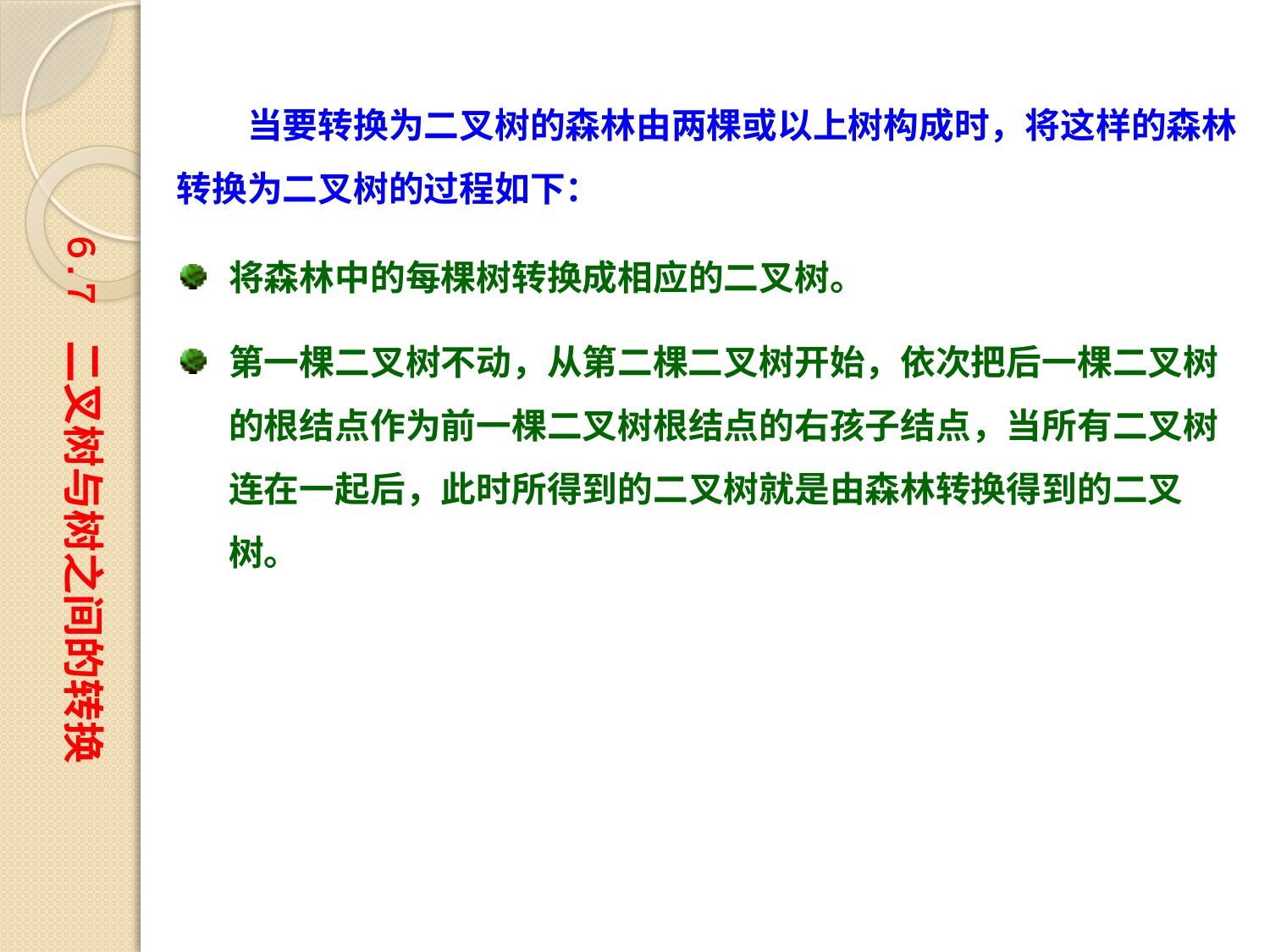

当要转换为二叉树的森林由两棵或以上树构成时，将这样的森林转换为二叉树的过程如下：
6.7 二叉树与树之间的转换
将森林中的每棵树转换成相应的二叉树。
第一棵二叉树不动，从第二棵二叉树开始，依次把后一棵二叉树的根结点作为前一棵二叉树根结点的右孩子结点，当所有二叉树连在一起后，此时所得到的二叉树就是由森林转换得到的二叉树。